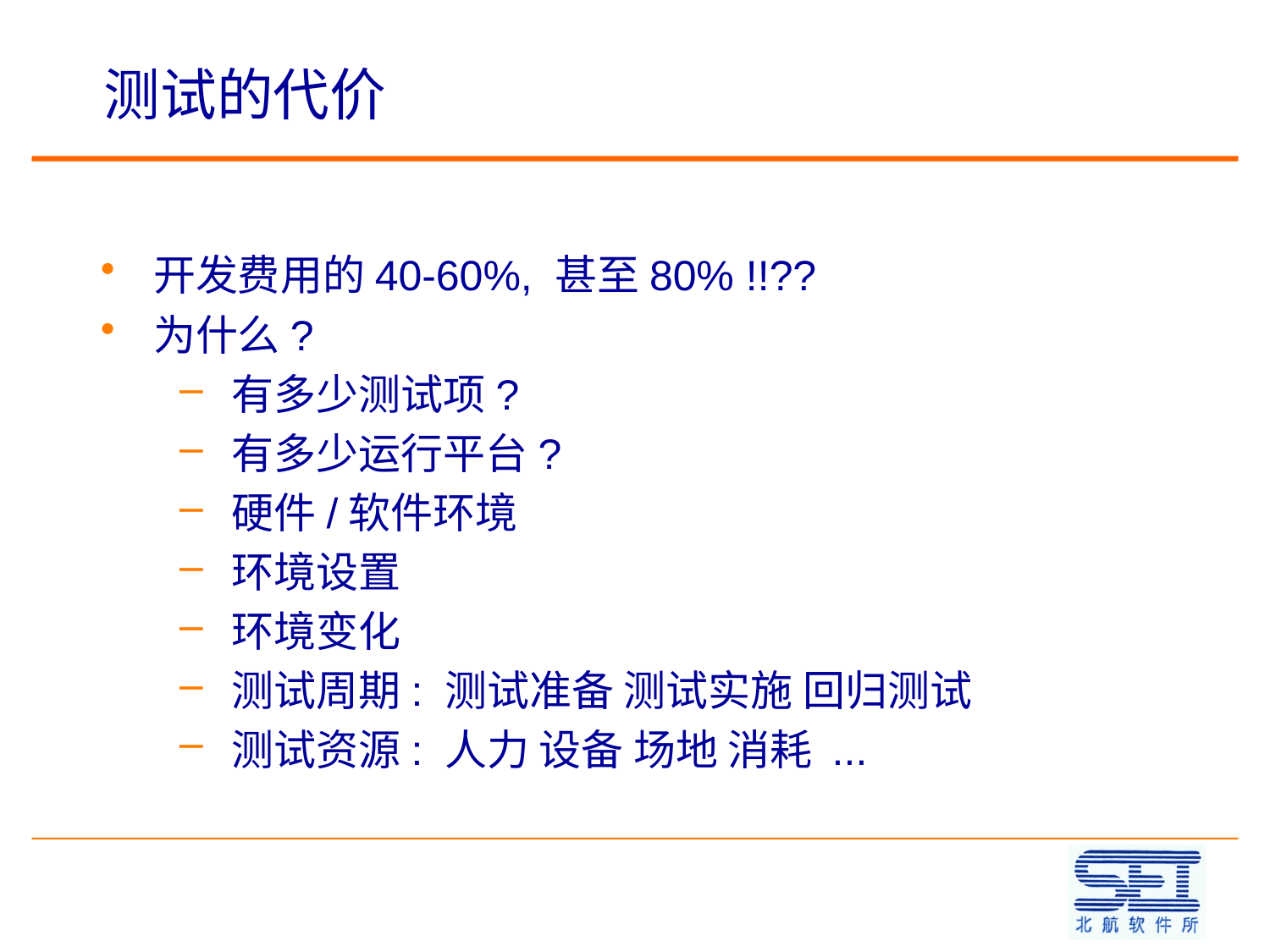

# 测试的代价
开发费用的40-60%, 甚至80% !!??
为什么?
有多少测试项?
有多少运行平台?
硬件/软件环境
环境设置
环境变化
测试周期: 测试准备 测试实施 回归测试
测试资源: 人力 设备 场地 消耗 ...